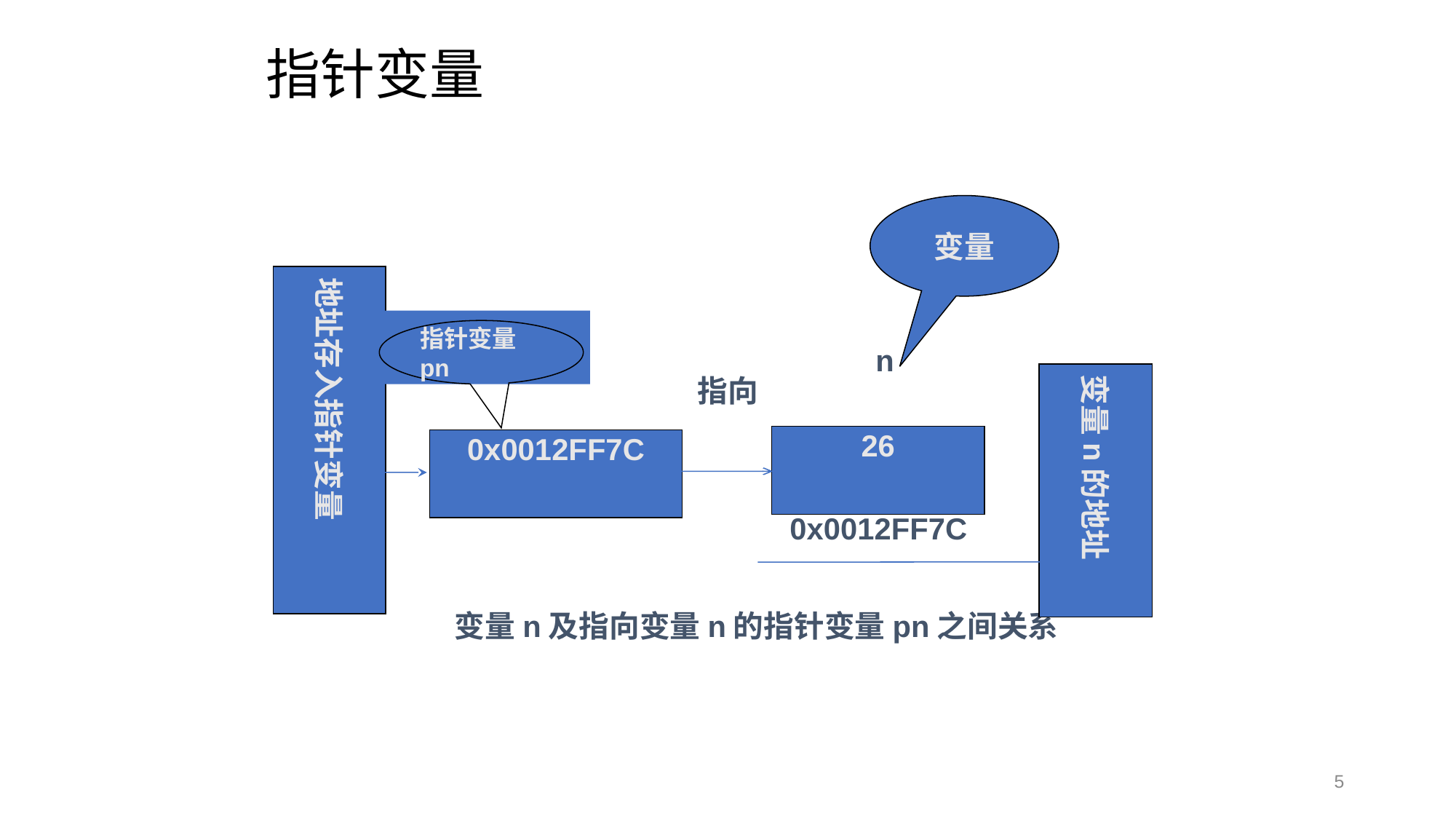

# 指针变量
变量

地址存入指针变量
pn
n
变量n的地址
指向
26
0x0012FF7C

0x0012FF7C

变量n及指向变量n的指针变量pn之间关系

指针变量pn
5